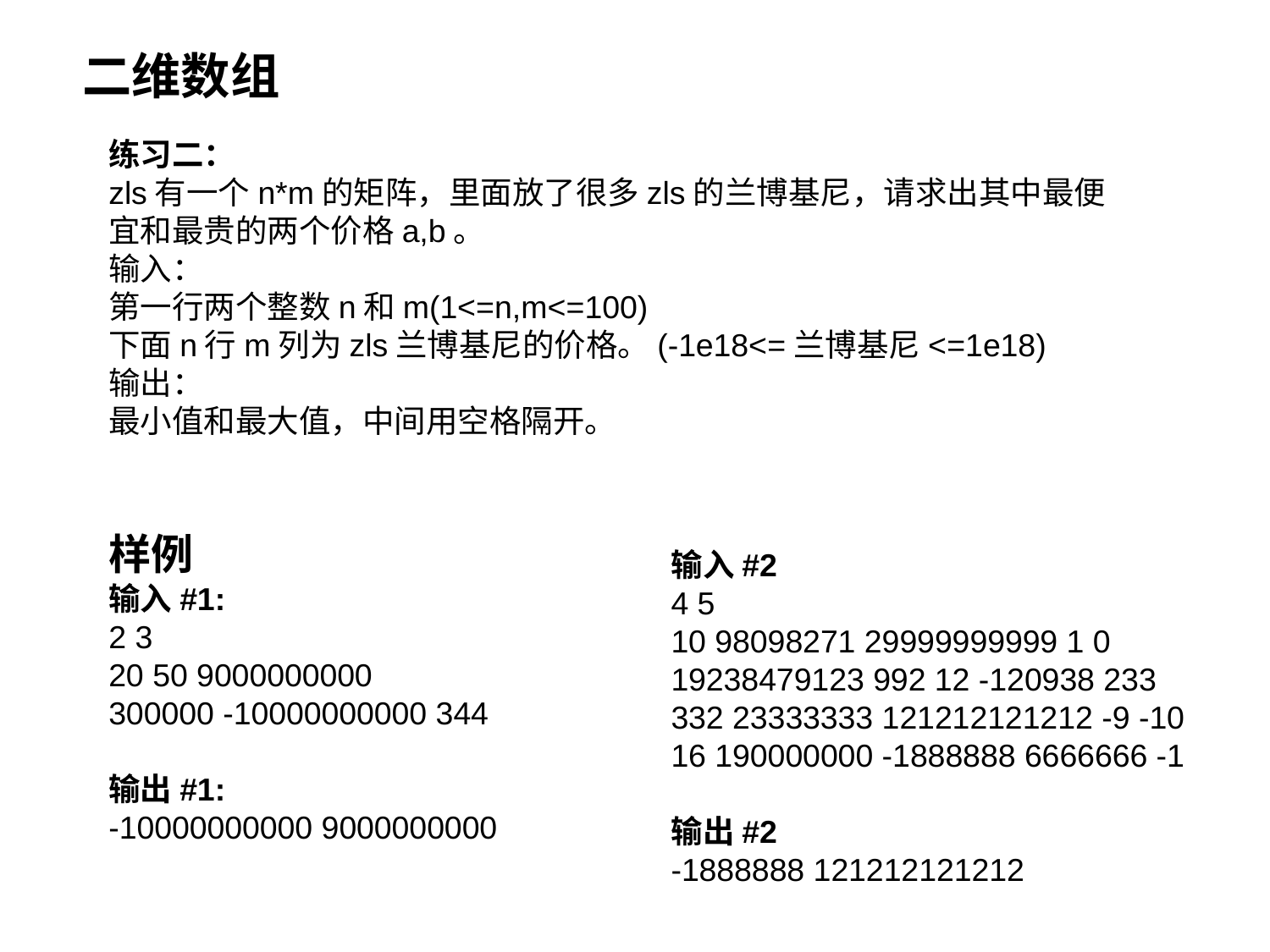

二维数组
练习二：
zls有一个n*m的矩阵，里面放了很多zls的兰博基尼，请求出其中最便宜和最贵的两个价格a,b。
输入：
第一行两个整数n和m(1<=n,m<=100)
下面n行m列为zls兰博基尼的价格。(-1e18<=兰博基尼<=1e18)
输出：
最小值和最大值，中间用空格隔开。

样例
输入#1:
2 3
20 50 9000000000
300000 -10000000000 344

输出#1:
-10000000000 9000000000

输入#2
4 5
10 98098271 29999999999 1 0
19238479123 992 12 -120938 233
332 23333333 121212121212 -9 -10
16 190000000 -1888888 6666666 -1

输出#2
-1888888 121212121212